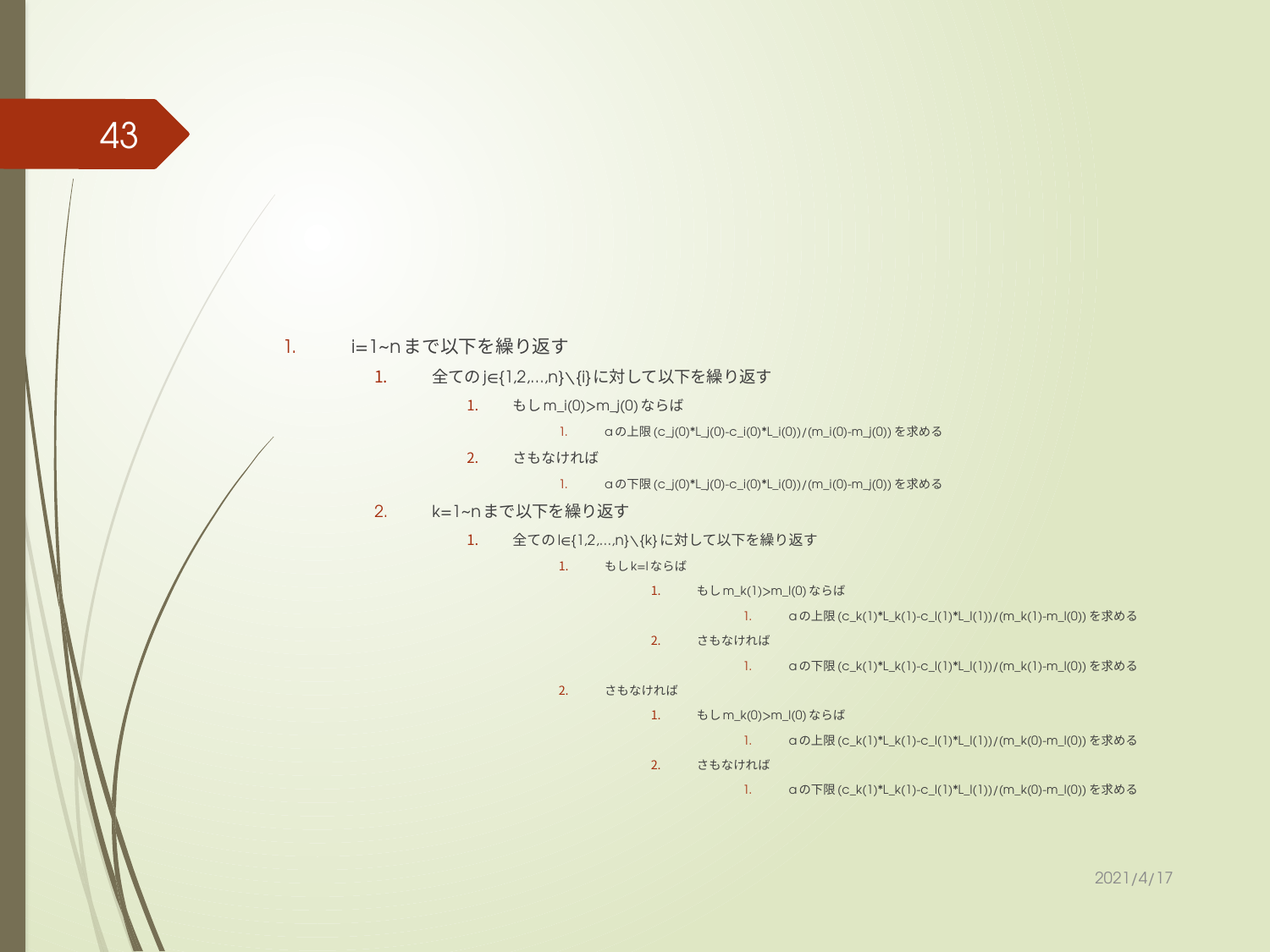

#
43

i=1~nまで以下を繰り返す
全てのj∈{1,2,…,n}∖{i}に対して以下を繰り返す
もしm_i(0)>m_j(0)ならば
aの上限(c_j(0)*L_j(0)-c_i(0)*L_i(0))/(m_i(0)-m_j(0))を求める
さもなければ
aの下限(c_j(0)*L_j(0)-c_i(0)*L_i(0))/(m_i(0)-m_j(0))を求める
k=1~nまで以下を繰り返す
全てのl∈{1,2,…,n}∖{k}に対して以下を繰り返す
もしk=lならば
もしm_k(1)>m_l(0)ならば
aの上限(c_k(1)*L_k(1)-c_l(1)*L_l(1))/(m_k(1)-m_l(0))を求める
さもなければ
aの下限(c_k(1)*L_k(1)-c_l(1)*L_l(1))/(m_k(1)-m_l(0))を求める
さもなければ
もしm_k(0)>m_l(0)ならば
aの上限(c_k(1)*L_k(1)-c_l(1)*L_l(1))/(m_k(0)-m_l(0))を求める
さもなければ
aの下限(c_k(1)*L_k(1)-c_l(1)*L_l(1))/(m_k(0)-m_l(0))を求める

2021/4/17